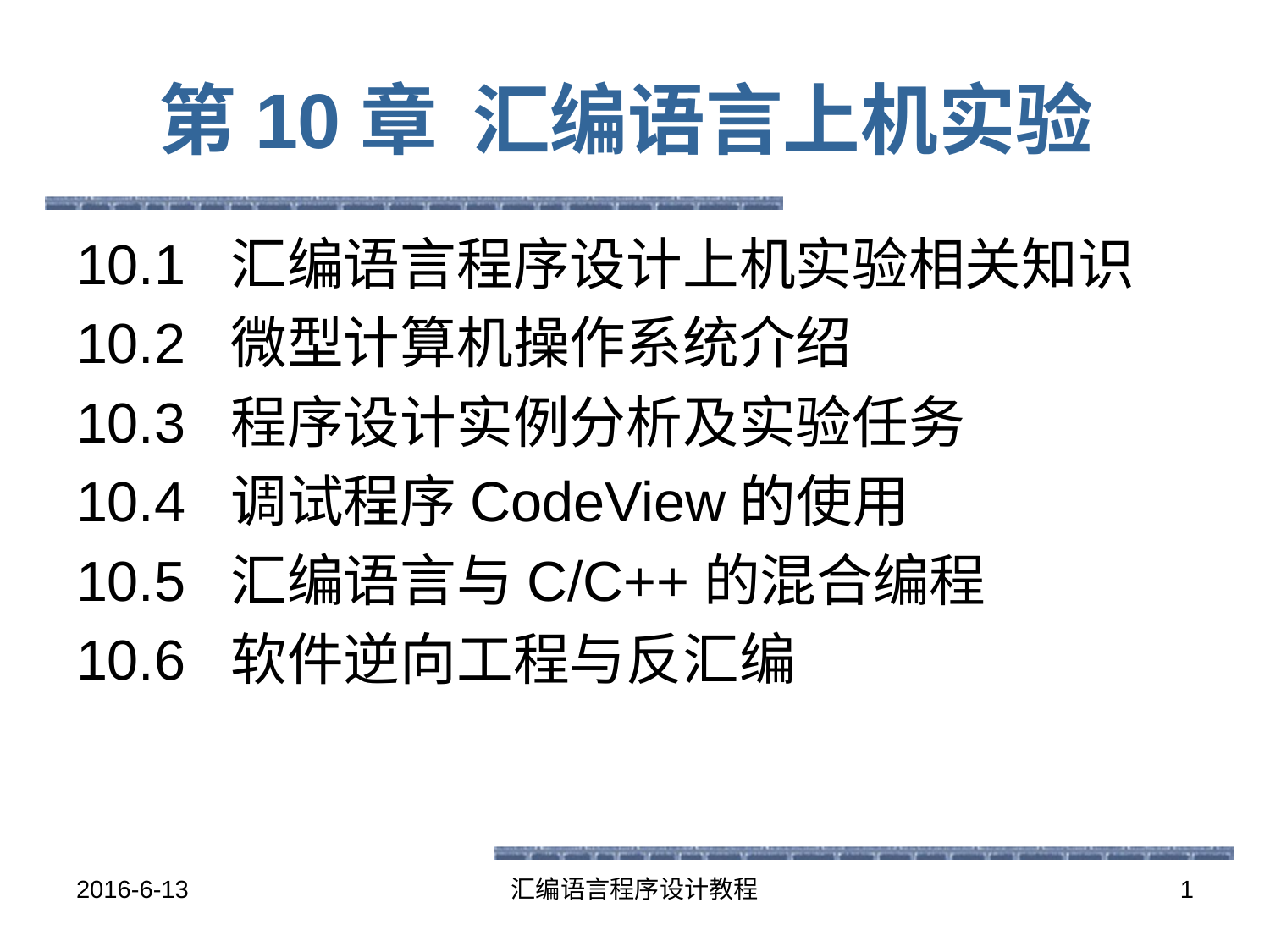

# 第10章  汇编语言上机实验
10.1  汇编语言程序设计上机实验相关知识
10.2  微型计算机操作系统介绍
10.3  程序设计实例分析及实验任务
10.4  调试程序CodeView的使用
10.5  汇编语言与C/C++的混合编程
10.6  软件逆向工程与反汇编
2016-6-13
汇编语言程序设计教程
1